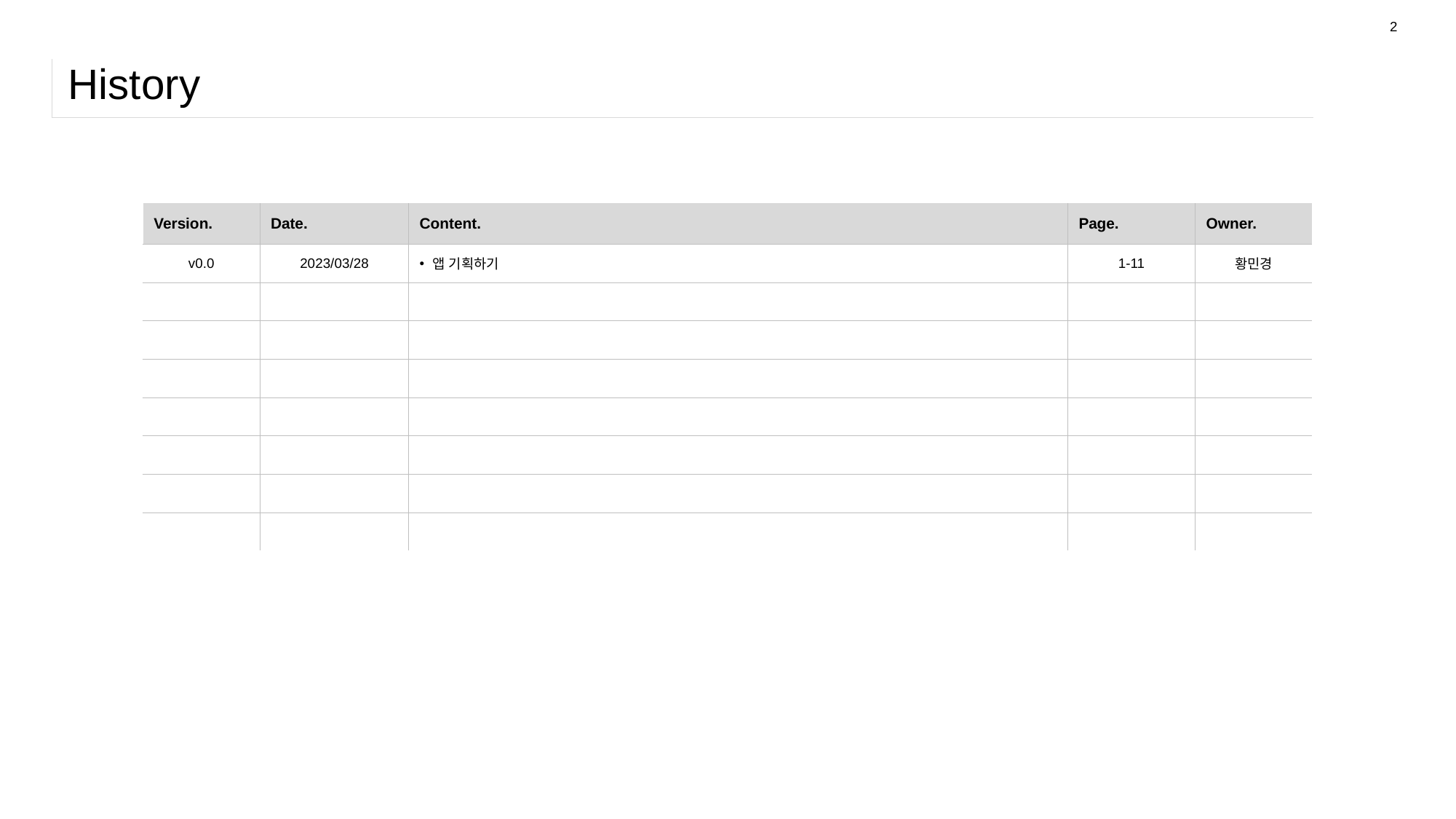

2
# History
| Version. | Date. | Content. | Page. | Owner. |
| --- | --- | --- | --- | --- |
| v0.0 | 2023/03/28 | 앱 기획하기 | 1-11 | 황민경 |
|  |  |  |  |  |
|  |  |  |  |  |
|  |  |  |  |  |
|  |  |  |  |  |
|  |  |  |  |  |
|  |  |  |  |  |
|  |  |  |  |  |